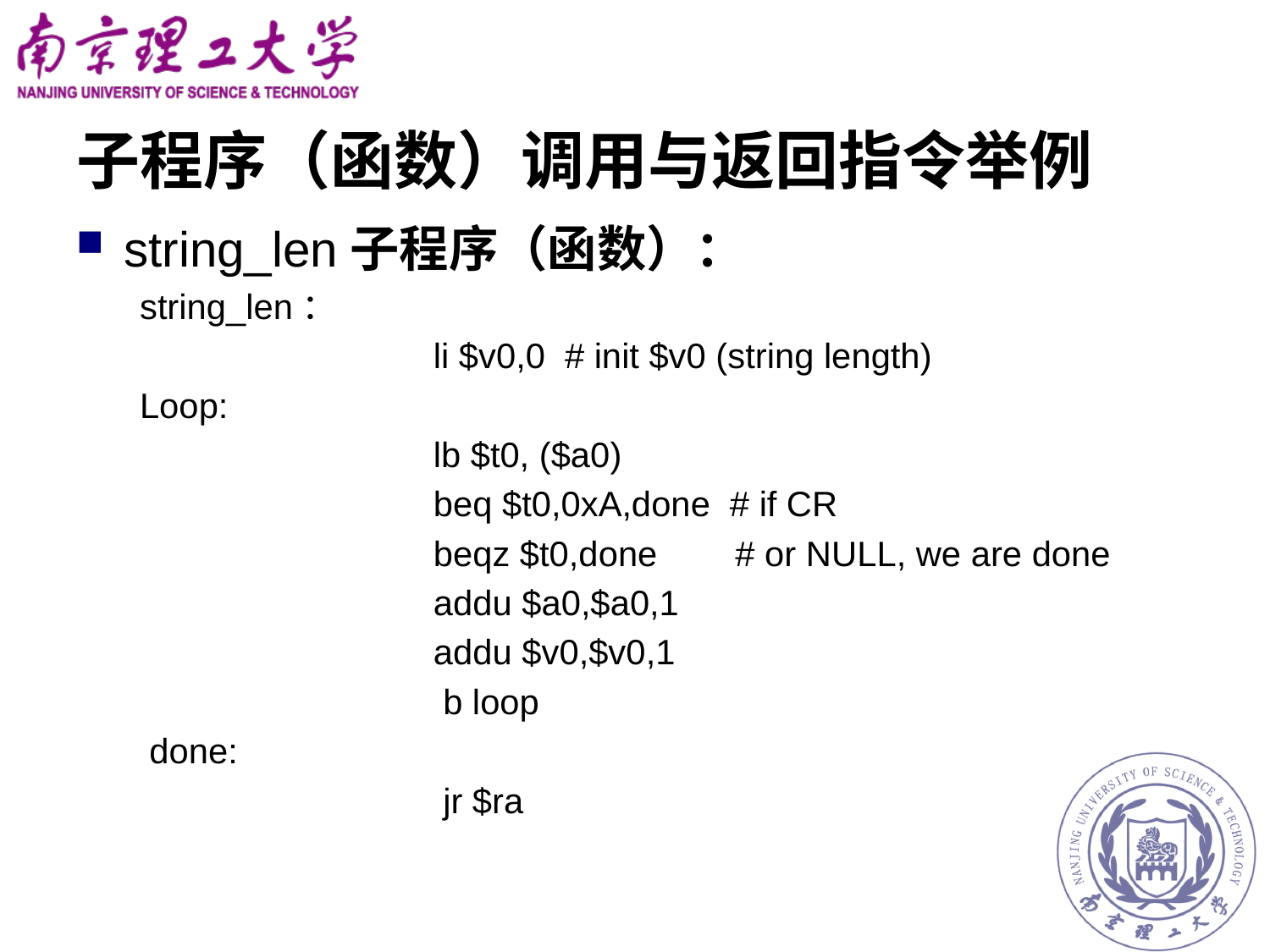

# 子程序（函数）调用与返回指令举例
string_len子程序（函数）：
string_len：
 			li $v0,0  # init $v0 (string length)
Loop:
 			lb $t0, ($a0)
 			beq $t0,0xA,done  # if CR
 			beqz $t0,done        # or NULL, we are done
 			addu $a0,$a0,1
 			addu $v0,$v0,1
 			 b loop
 done:
 			 jr $ra